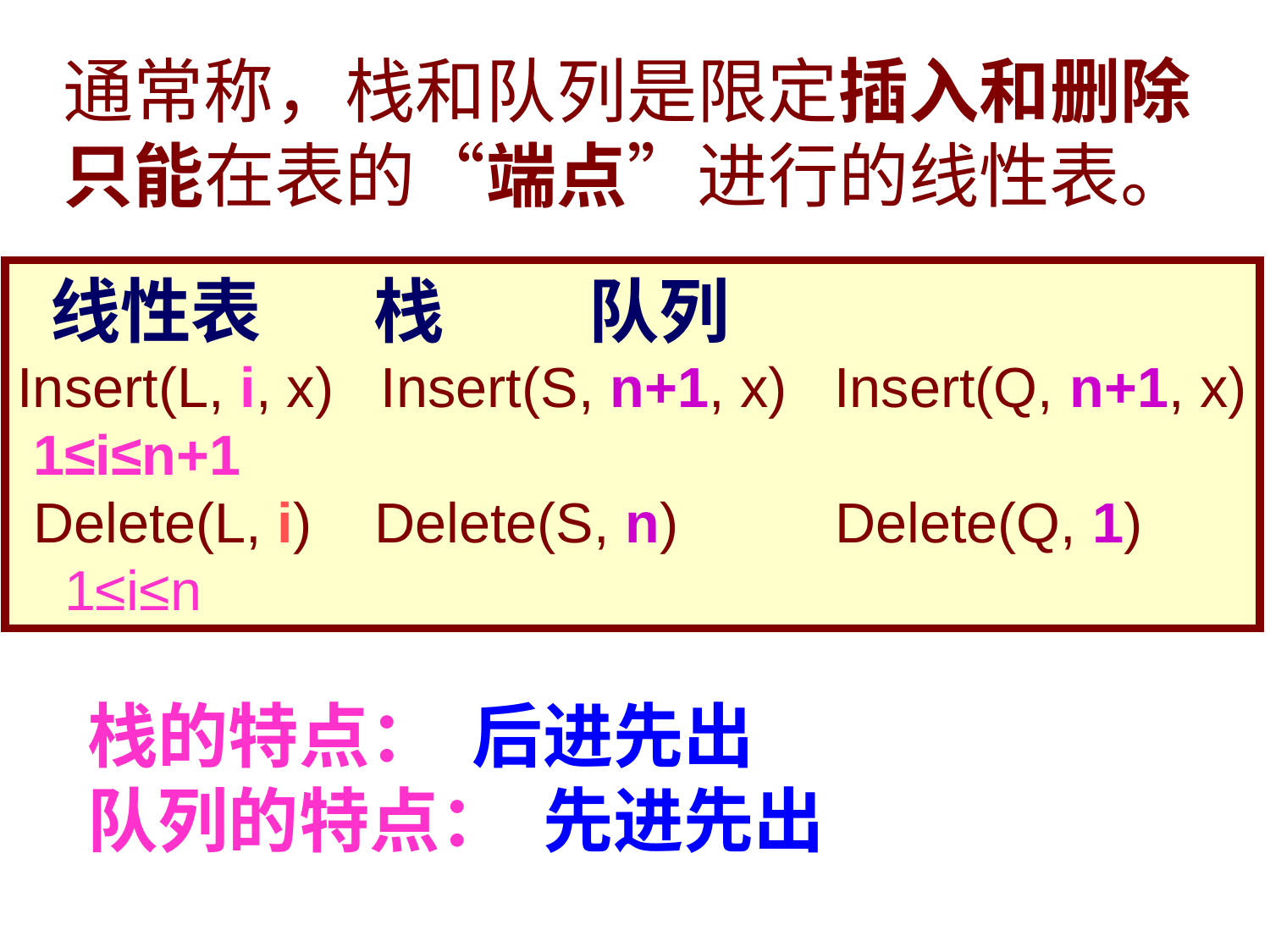

通常称，栈和队列是限定插入和删除只能在表的“端点”进行的线性表。
 线性表       栈         队列
Insert(L, i, x)   Insert(S, n+1, x)   Insert(Q, n+1, x)
 1≤i≤n+1
 Delete(L, i)    Delete(S, n)          Delete(Q, 1)
   1≤i≤n
栈的特点：  后进先出
队列的特点：  先进先出